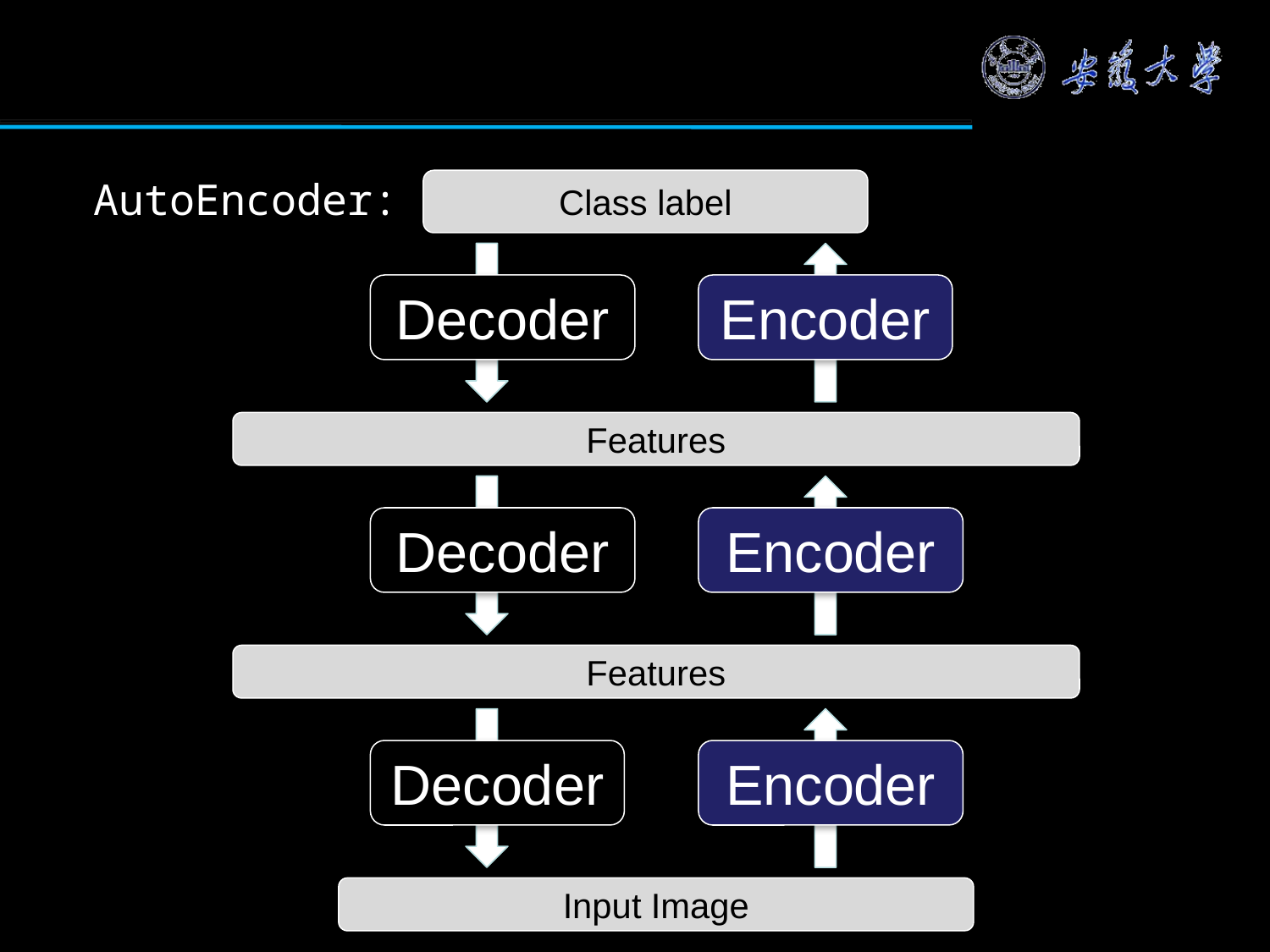

深度学习和神经网络
AutoEncoder:
Class label

Decoder
Encoder
Features

Decoder
Encoder
Features

Decoder
Encoder
Input Image